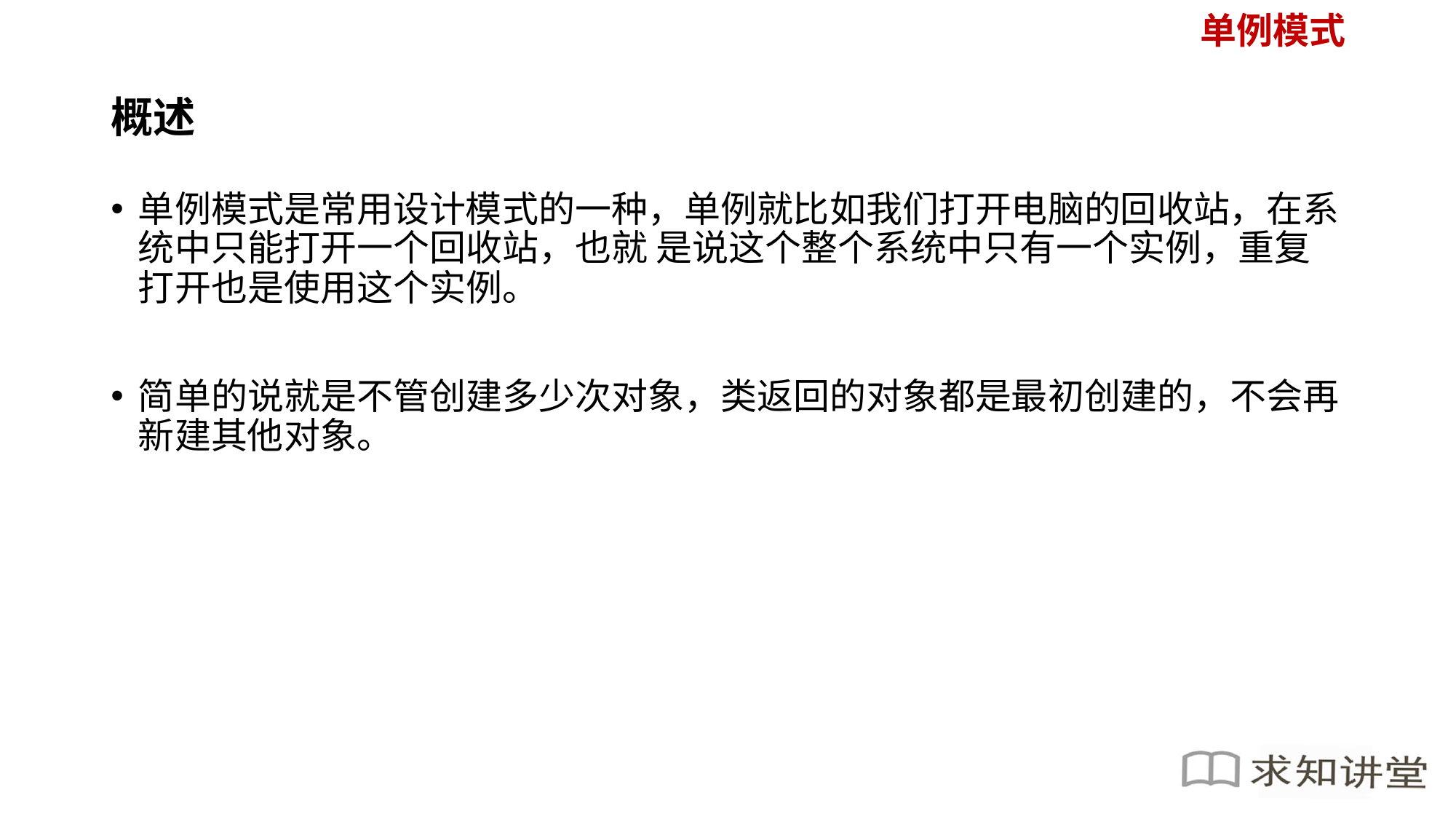

单例模式
# 概述
单例模式是常用设计模式的一种，单例就比如我们打开电脑的回收站，在系统中只能打开一个回收站，也就 是说这个整个系统中只有一个实例，重复打开也是使用这个实例。

简单的说就是不管创建多少次对象，类返回的对象都是最初创建的，不会再新建其他对象。